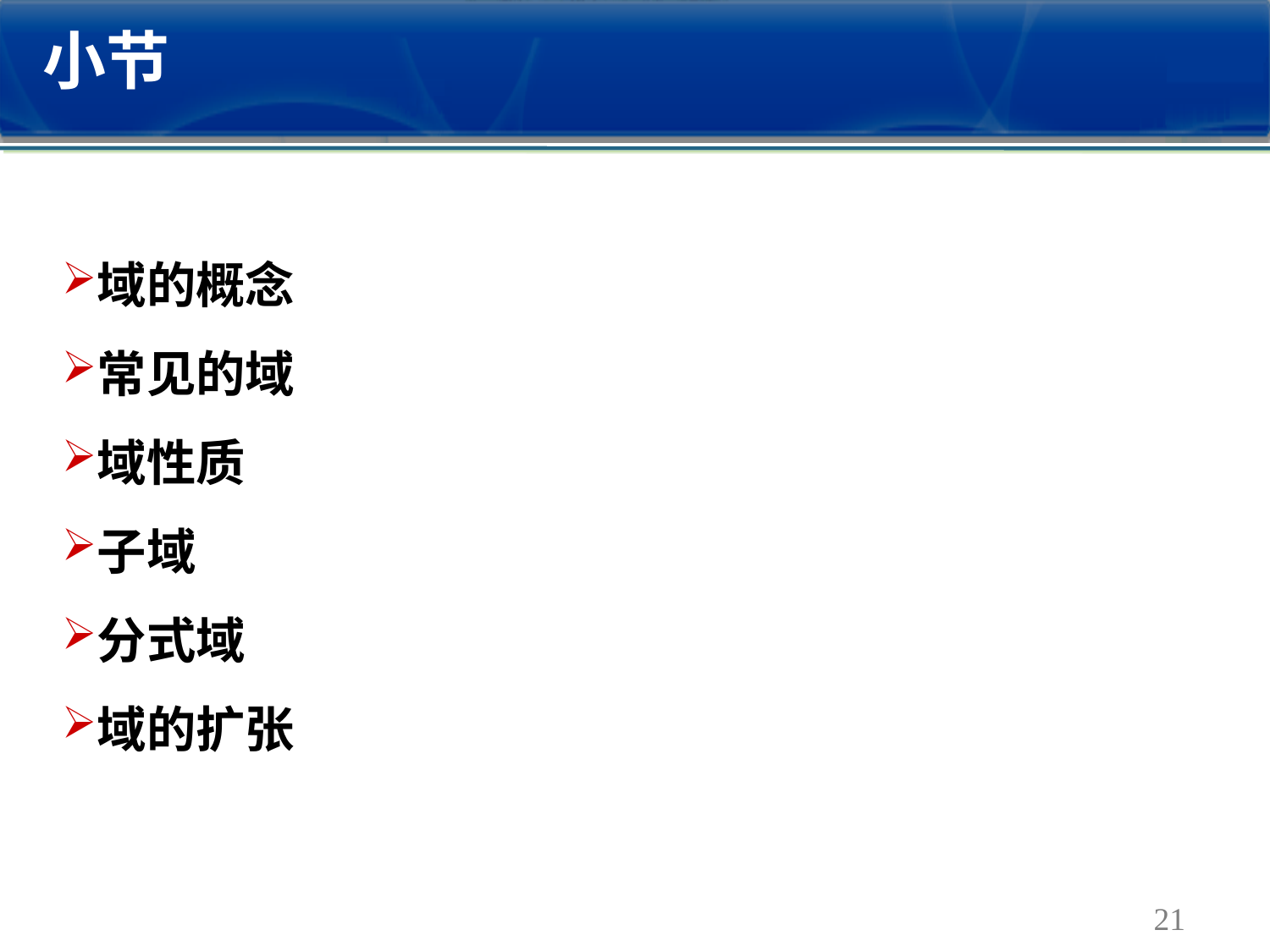

小节
域的概念
常见的域
域性质
子域
分式域
域的扩张
21